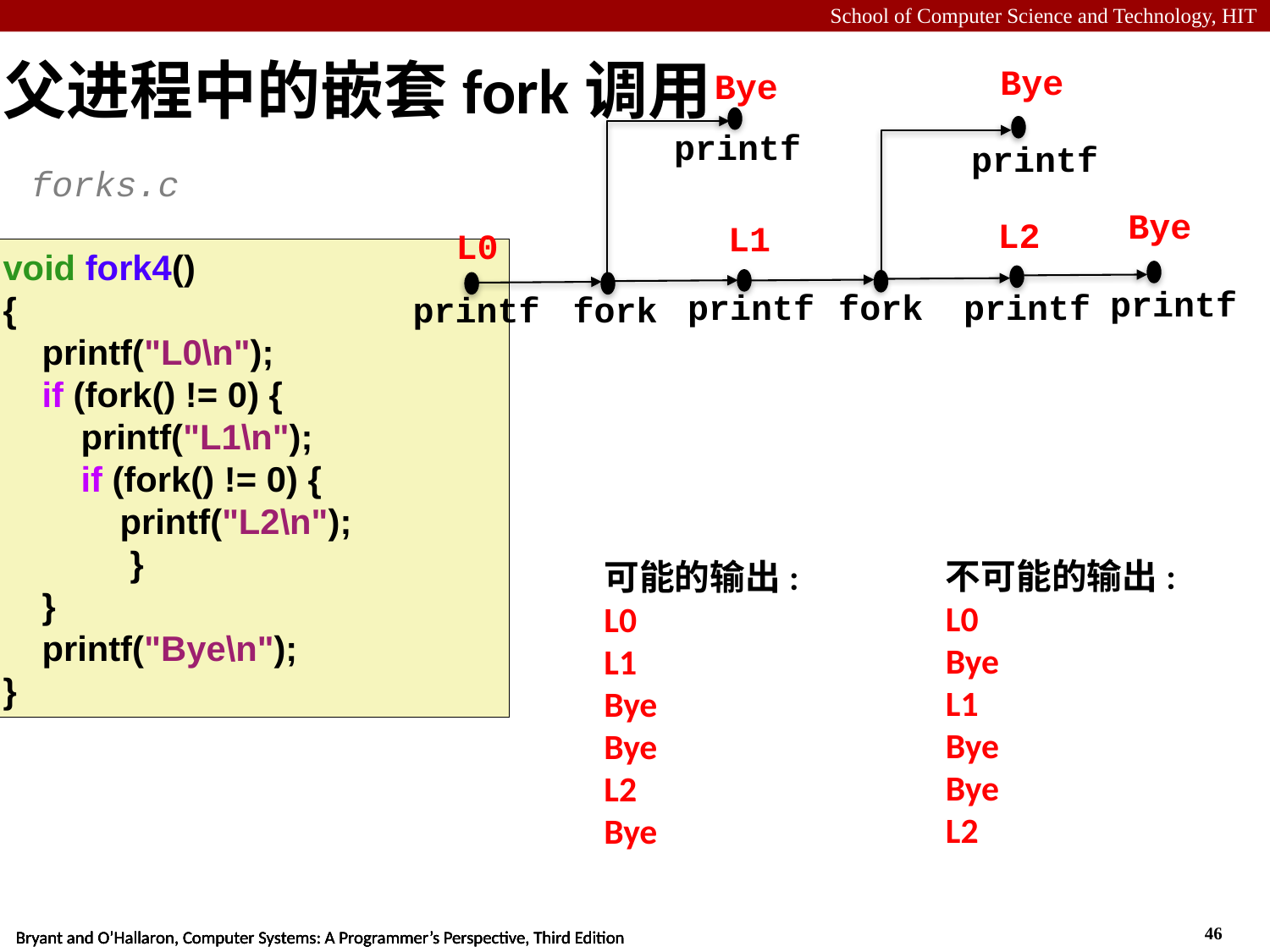

# 父进程中的嵌套fork调用
Bye
Bye

printf
printf
Bye
L2
L1
L0

printf
printf
fork
printf
printf
fork
forks.c
void fork4()
{
    printf("L0\n");
    if (fork() != 0) {
        printf("L1\n");
        if (fork() != 0) {
            printf("L2\n");
	}
    }
    printf("Bye\n");
}
不可能的输出:
L0
Bye
L1
Bye
Bye
L2
可能的输出:
L0
L1
Bye
Bye
L2
Bye